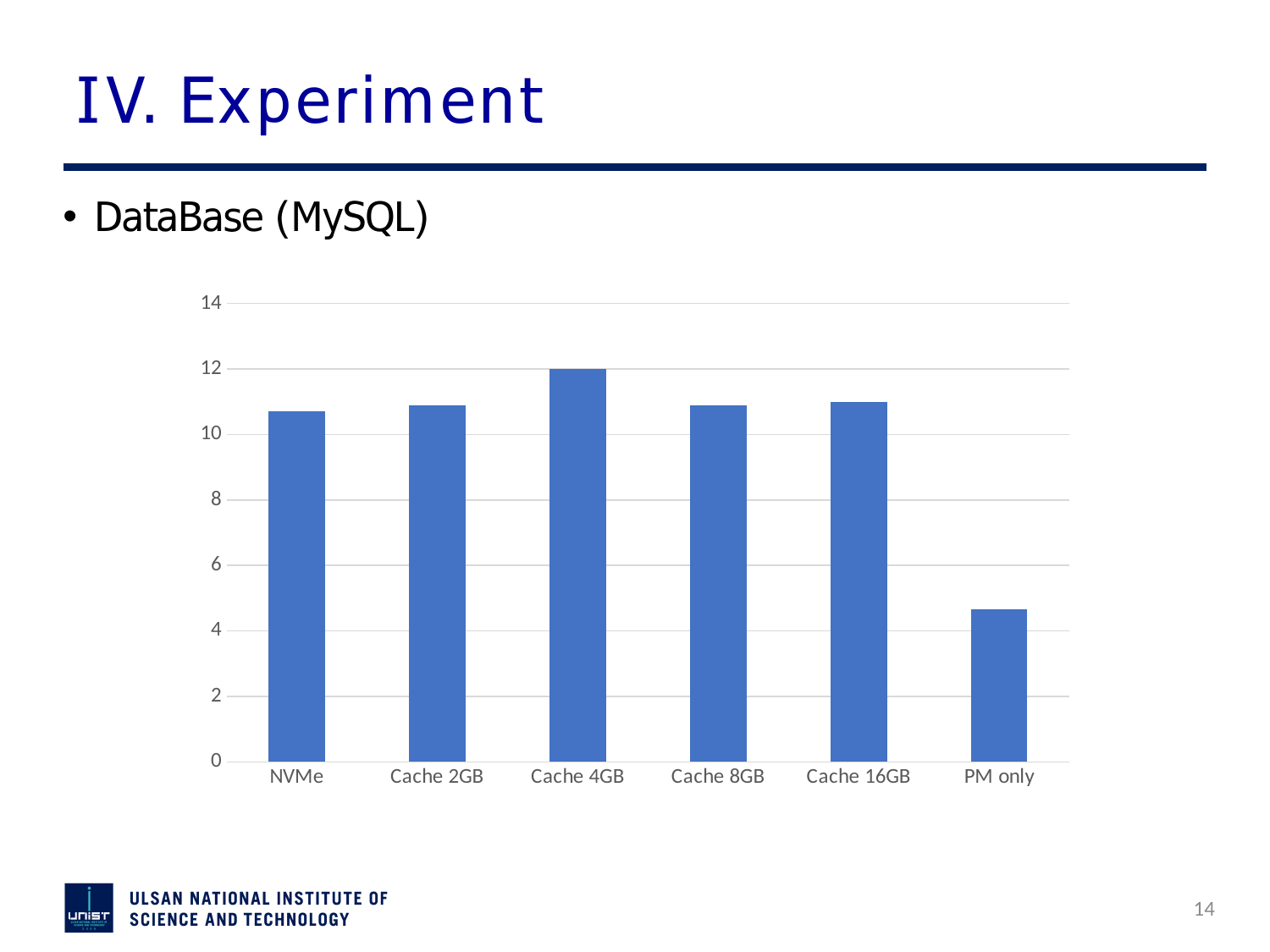

# IV. Experiment
DataBase (MySQL)

### Chart

| Category | 계열 1 |
|---|---|
| NVMe | 10.7 |
| Cache 2GB | 10.9 |
| Cache 4GB | 12.0 |
| Cache 8GB | 10.9 |
| Cache 16GB | 11.0 |
| PM only | 4.67 |